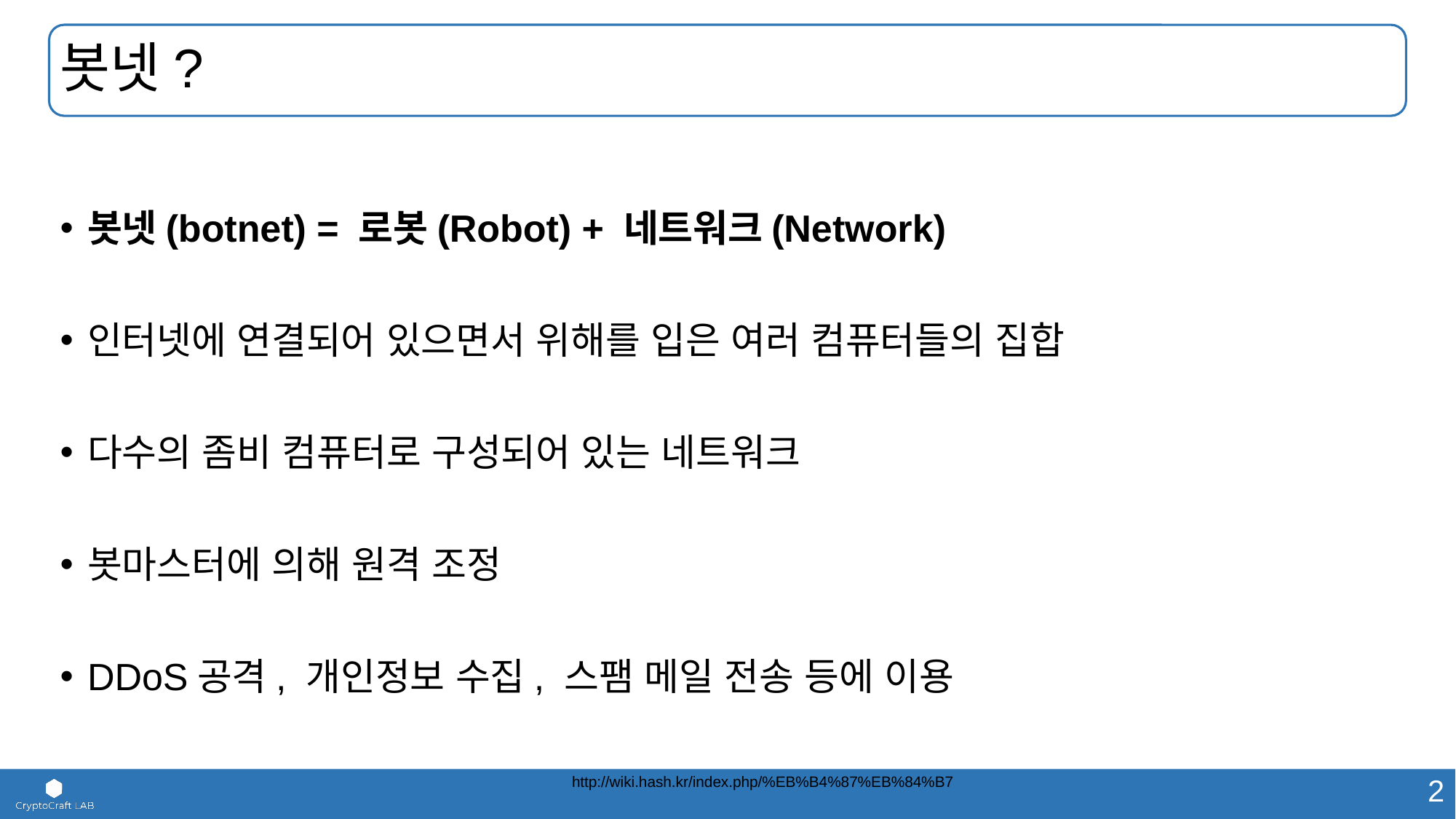

# 봇넷?

봇넷(botnet) = 로봇(Robot) + 네트워크(Network)

인터넷에 연결되어 있으면서 위해를 입은 여러 컴퓨터들의 집합

다수의 좀비 컴퓨터로 구성되어 있는 네트워크

봇마스터에 의해 원격 조정

DDoS공격, 개인정보 수집, 스팸 메일 전송 등에 이용

http://wiki.hash.kr/index.php/%EB%B4%87%EB%84%B7